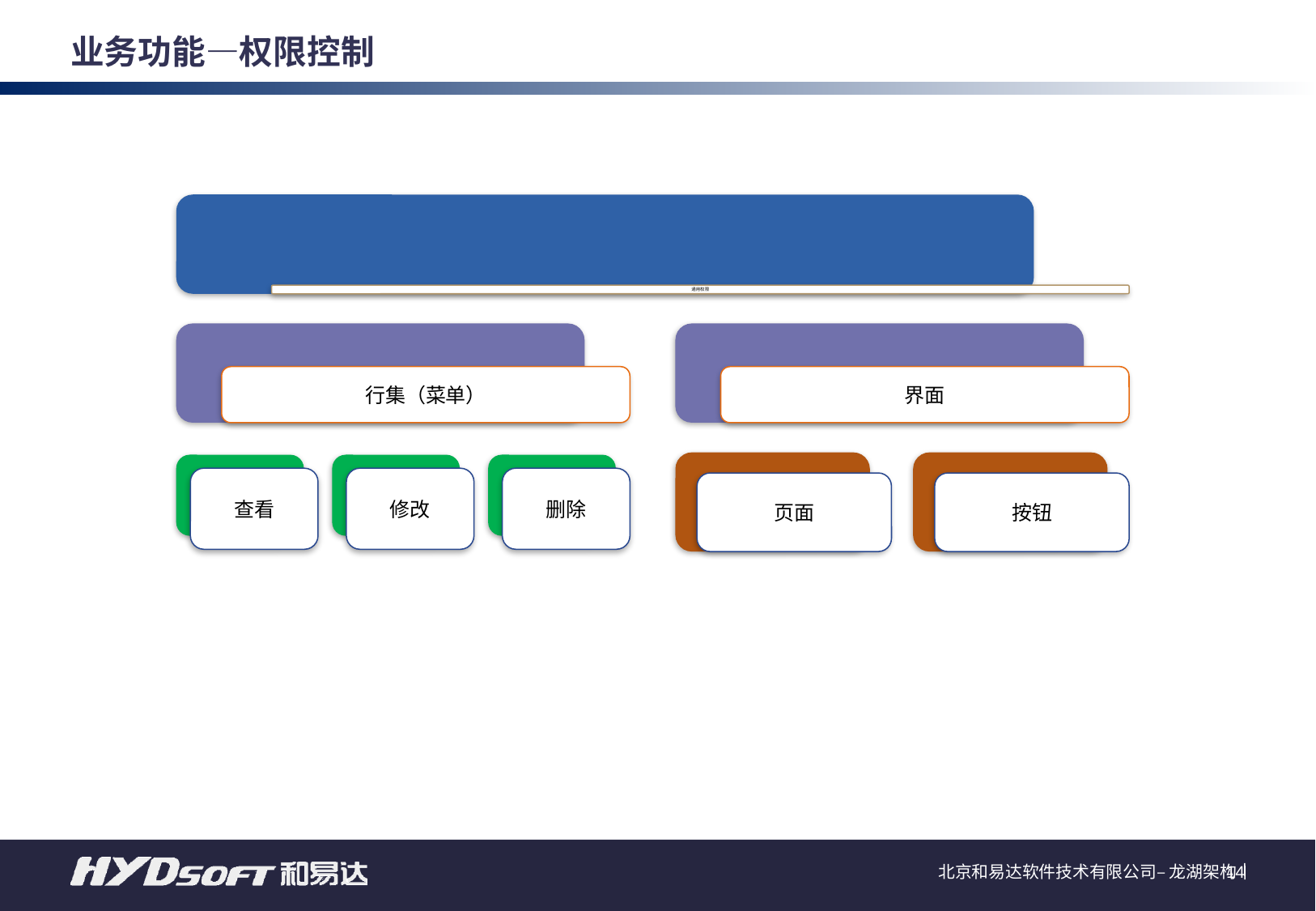

业务功能—权限控制
通用权限
行集（菜单）
修改
界面
页面
按钮
查看
删除